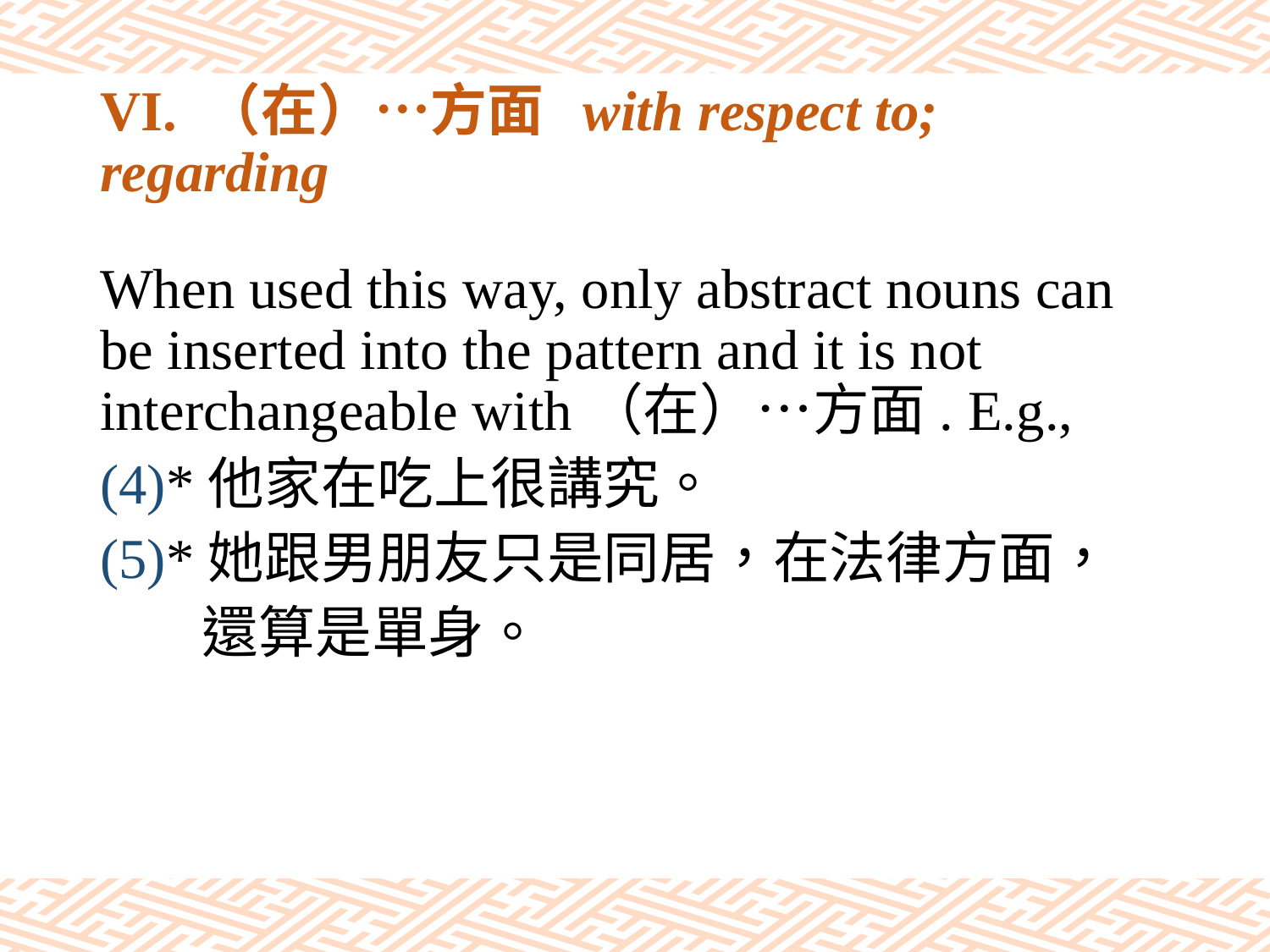

# VI. （在）…方面  with respect to; regarding
When used this way, only abstract nouns can be inserted into the pattern and it is not interchangeable with（在）…方面. E.g.,
(4)*他家在吃上很講究。
(5)*她跟男朋友只是同居，在法律方面，
       還算是單身。